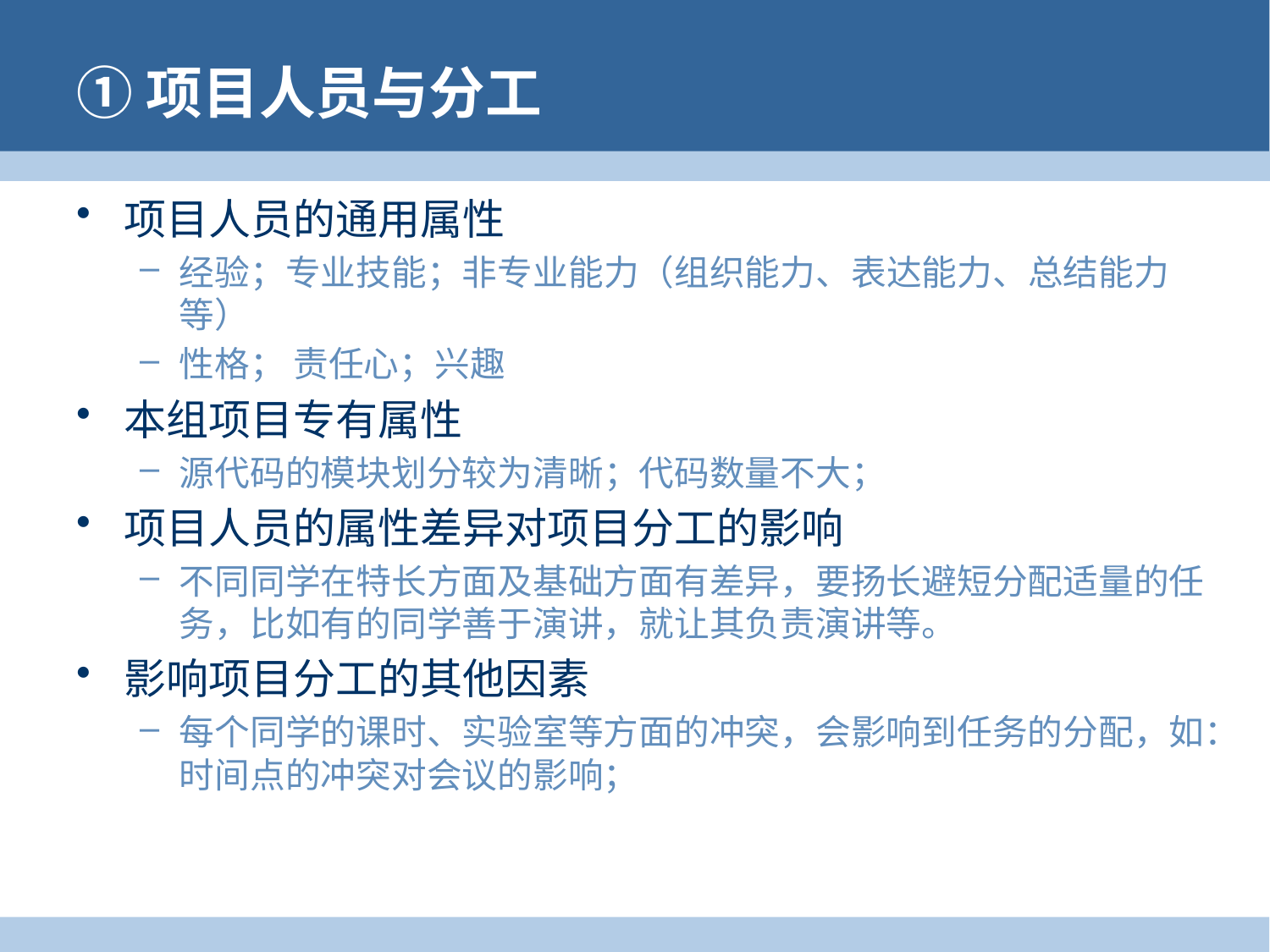

# ①项目人员与分工
项目人员的通用属性
经验；专业技能；非专业能力（组织能力、表达能力、总结能力等）
性格； 责任心；兴趣
本组项目专有属性
源代码的模块划分较为清晰；代码数量不大；
项目人员的属性差异对项目分工的影响
不同同学在特长方面及基础方面有差异，要扬长避短分配适量的任务，比如有的同学善于演讲，就让其负责演讲等。
影响项目分工的其他因素
每个同学的课时、实验室等方面的冲突，会影响到任务的分配，如：时间点的冲突对会议的影响；